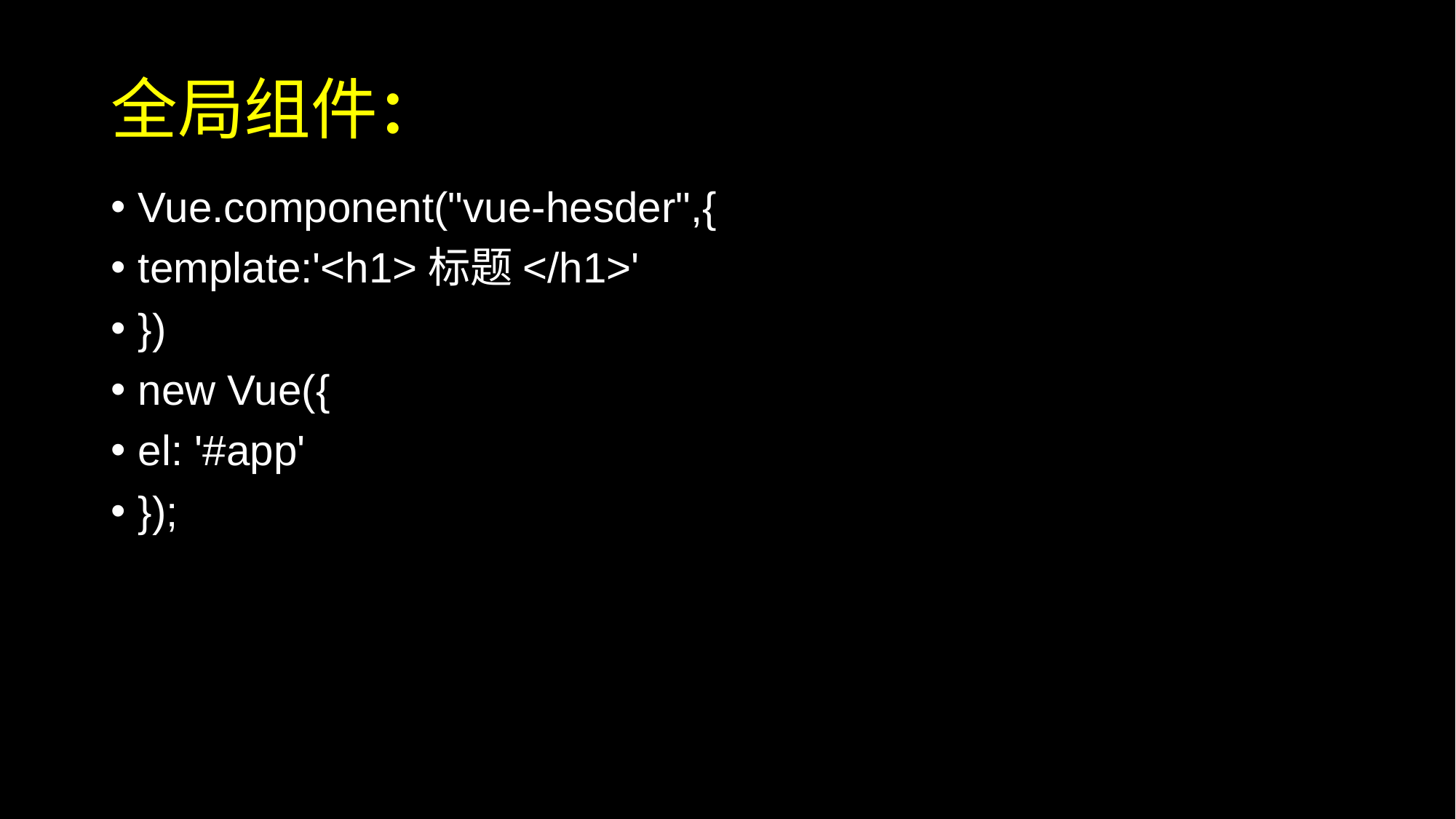

# 全局组件：
Vue.component("vue-hesder",{
template:'<h1>标题</h1>'
})
new Vue({
el: '#app'
});